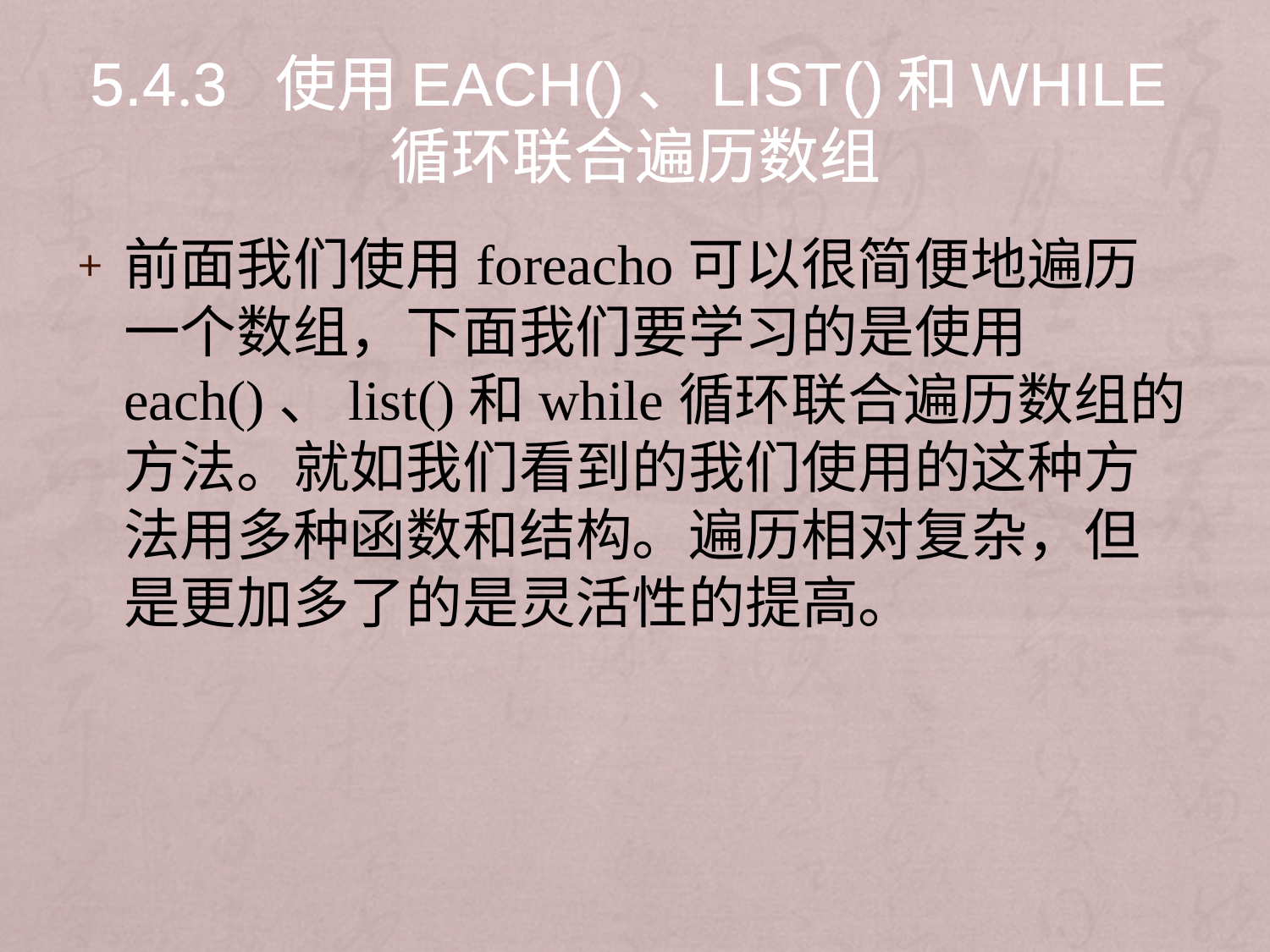

# 5.4.3  使用each()、list()和while循环联合遍历数组
前面我们使用foreacho可以很简便地遍历一个数组，下面我们要学习的是使用each()、list()和while循环联合遍历数组的方法。就如我们看到的我们使用的这种方法用多种函数和结构。遍历相对复杂，但是更加多了的是灵活性的提高。